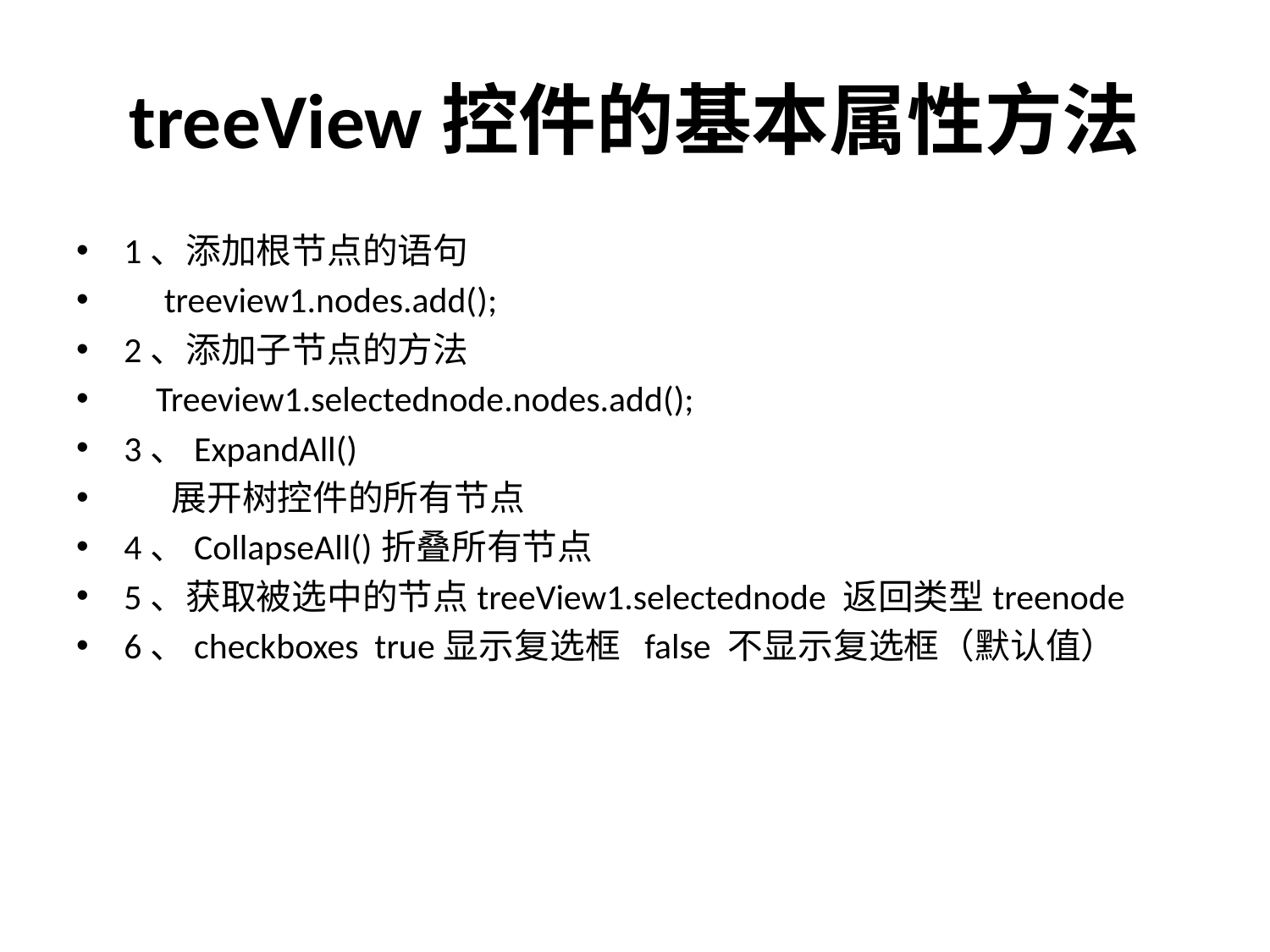

# treeView控件的基本属性方法
1、添加根节点的语句
     treeview1.nodes.add();
2、添加子节点的方法
    Treeview1.selectednode.nodes.add();
3、ExpandAll()
     展开树控件的所有节点
4、CollapseAll()折叠所有节点
5、获取被选中的节点treeView1.selectednode 返回类型treenode
6、checkboxes  true显示复选框  false 不显示复选框（默认值）